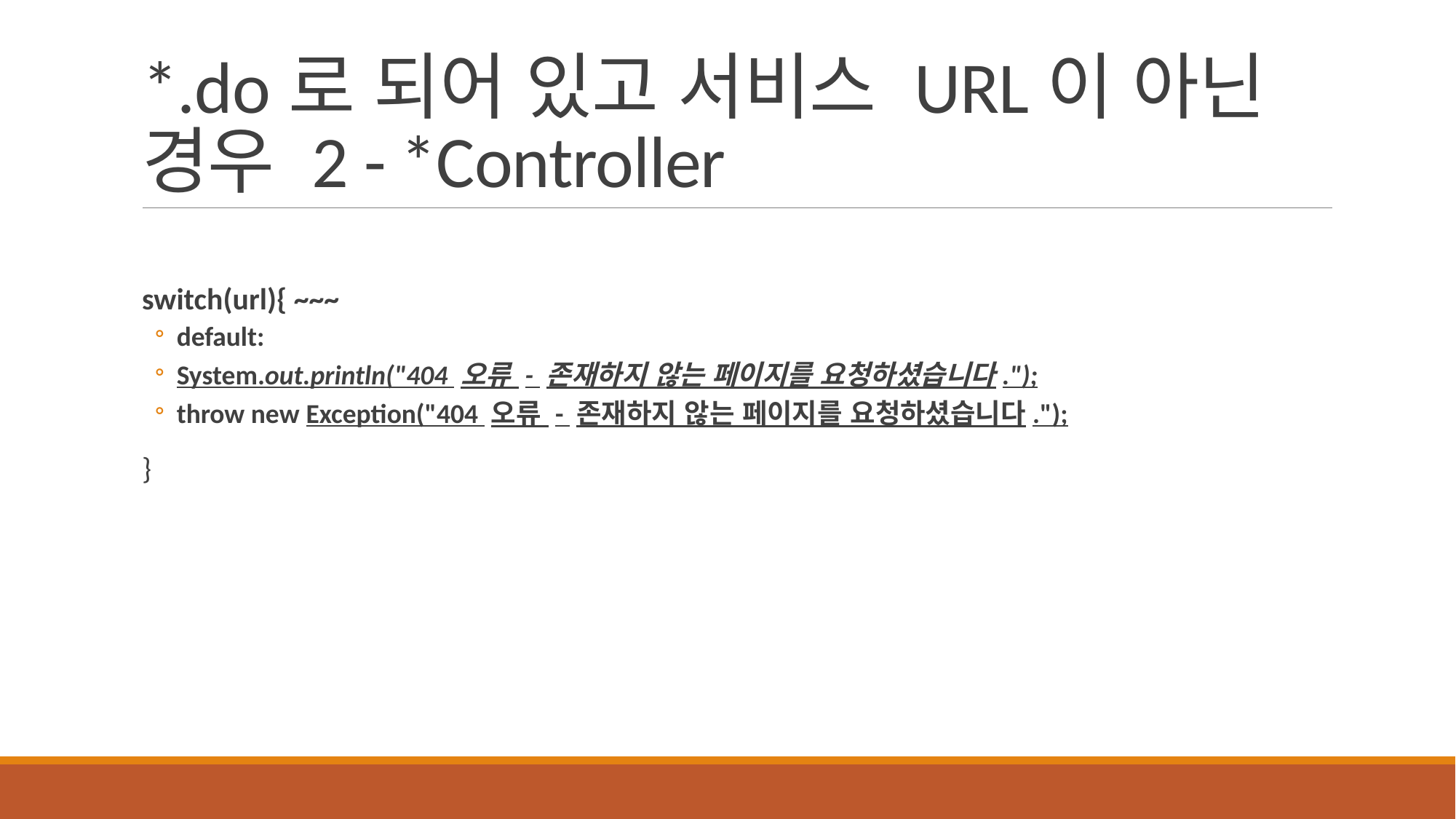

# *.do로 되어 있고 서비스 URL이 아닌 경우 2 - *Controller

switch(url){ ~~~
default:
System.out.println("404 오류 - 존재하지 않는 페이지를 요청하셨습니다.");
throw new Exception("404 오류 - 존재하지 않는 페이지를 요청하셨습니다.");
}